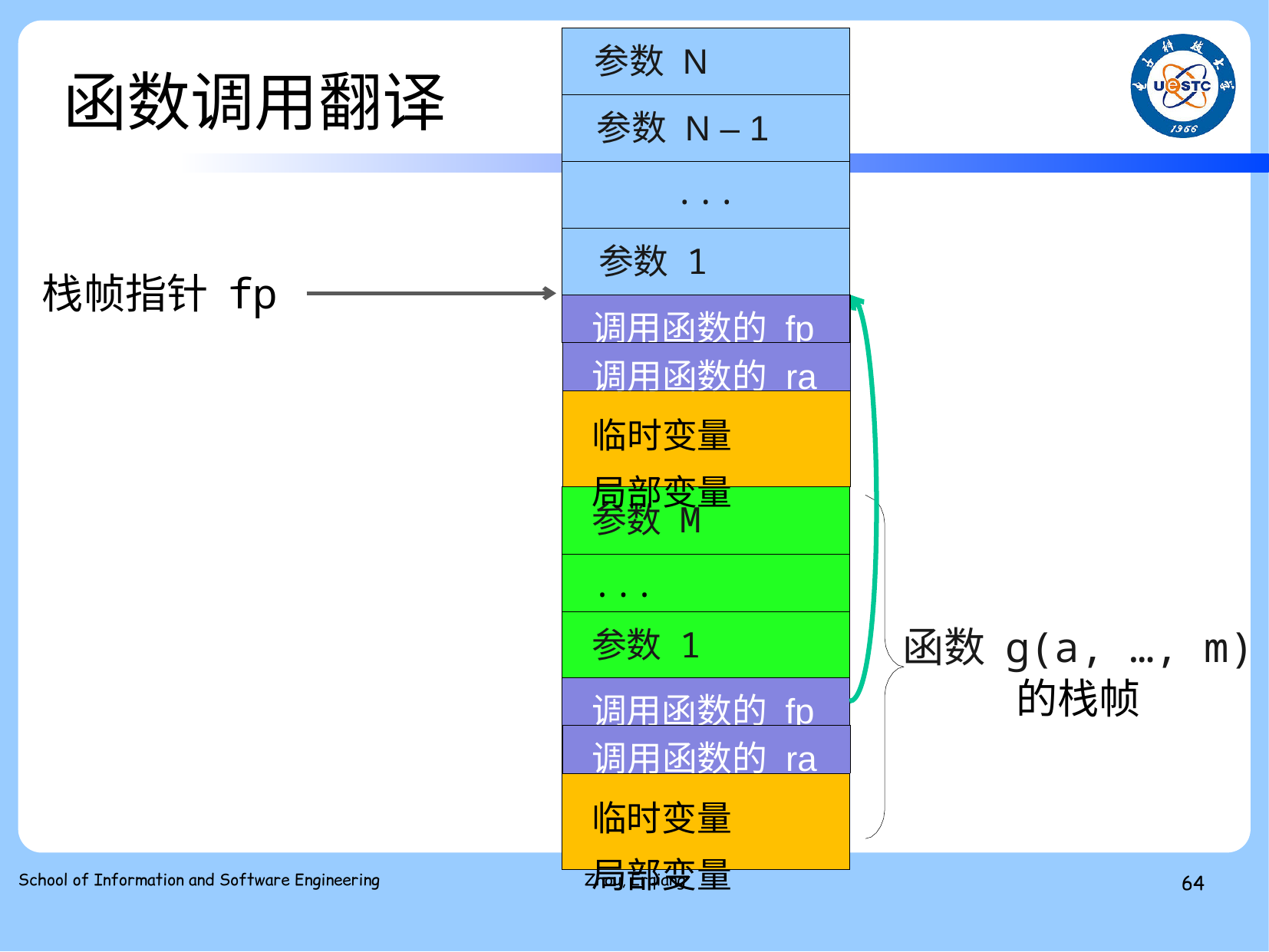

# 函数调用翻译
| 参数 N |
| --- |
| 参数 N – 1 |
| ... |
| 参数 1 |
栈帧指针 fp

| 调用函数的 fp |
| --- |
| 临时变量 局部变量 |
| --- |
| 调用函数的 ra |
| --- |
| 参数 M |
| --- |

| ... |
| --- |
| 参数 1 |
| --- |
函数 g(a, …, m)
的栈帧
| 临时变量 局部变量 |
| --- |
| 调用函数的 fp |
| --- |
| 调用函数的 ra |
| --- |
School of Information and Software Engineering
Zhou, Erqiang
64